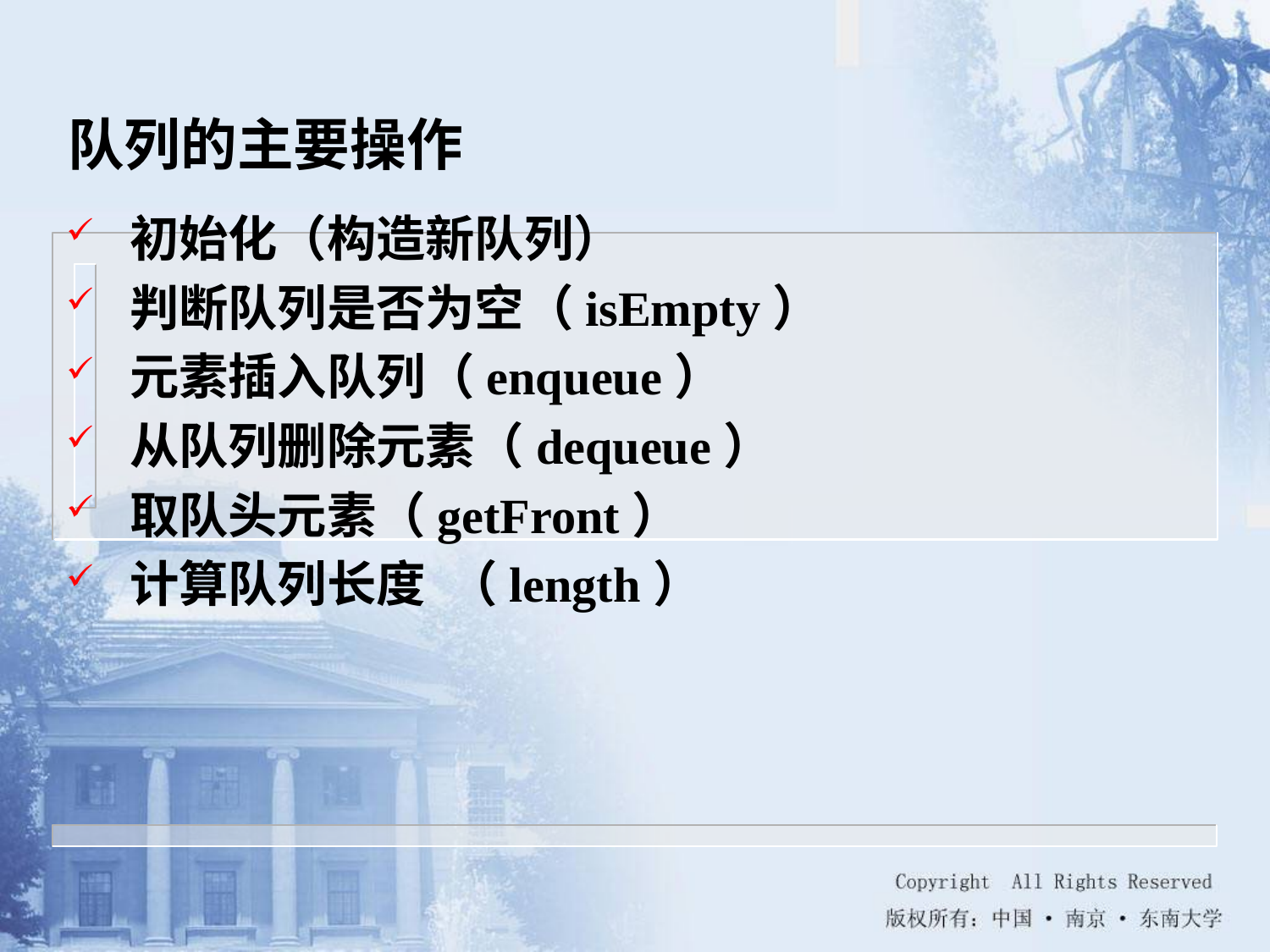

队列的主要操作
初始化（构造新队列）
判断队列是否为空（isEmpty）
元素插入队列（enqueue）
从队列删除元素（dequeue）
取队头元素（getFront）
计算队列长度  （length）